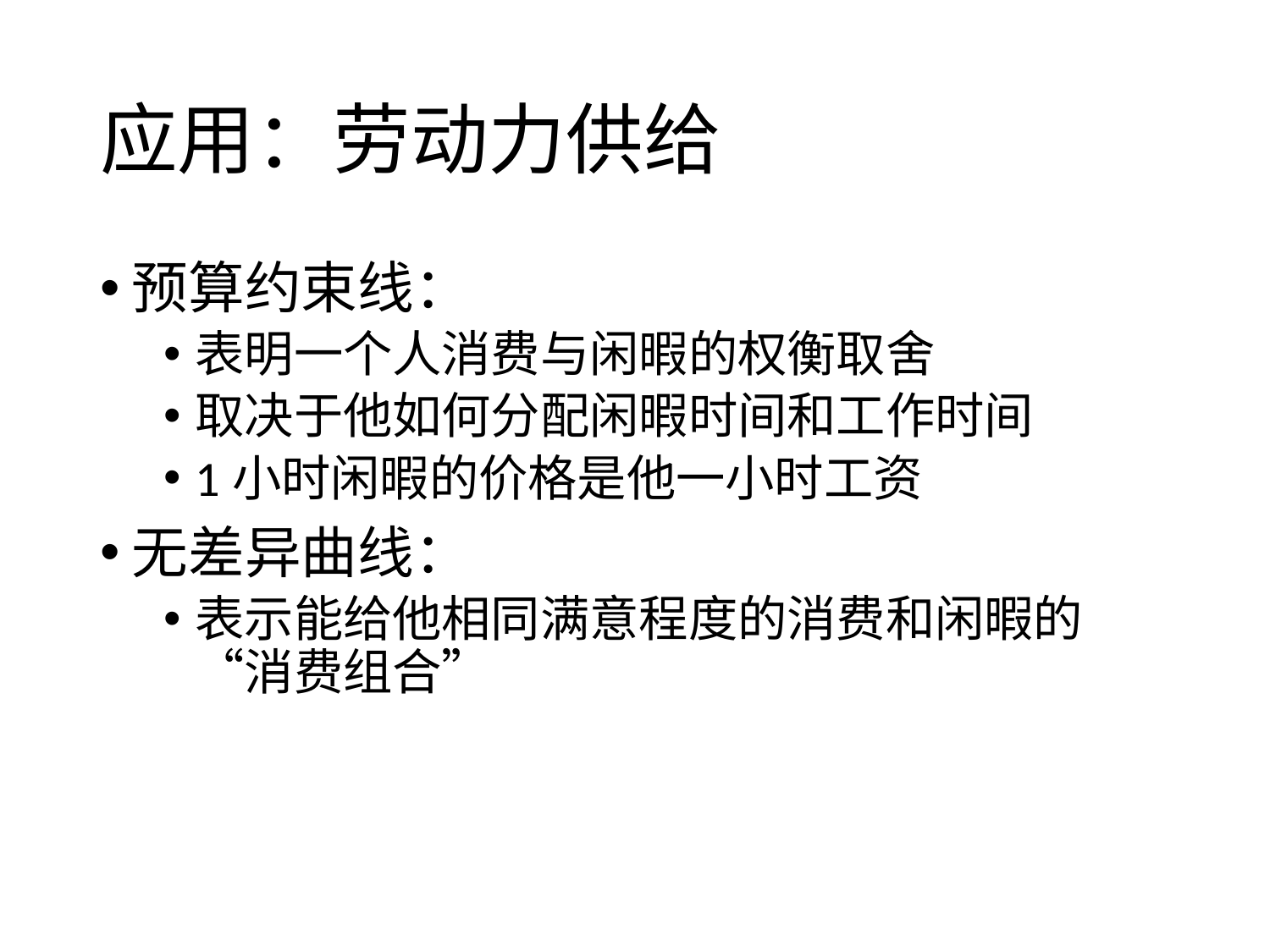

# 应用：劳动力供给
预算约束线：
表明一个人消费与闲暇的权衡取舍
取决于他如何分配闲暇时间和工作时间
1小时闲暇的价格是他一小时工资
无差异曲线：
表示能给他相同满意程度的消费和闲暇的“消费组合”